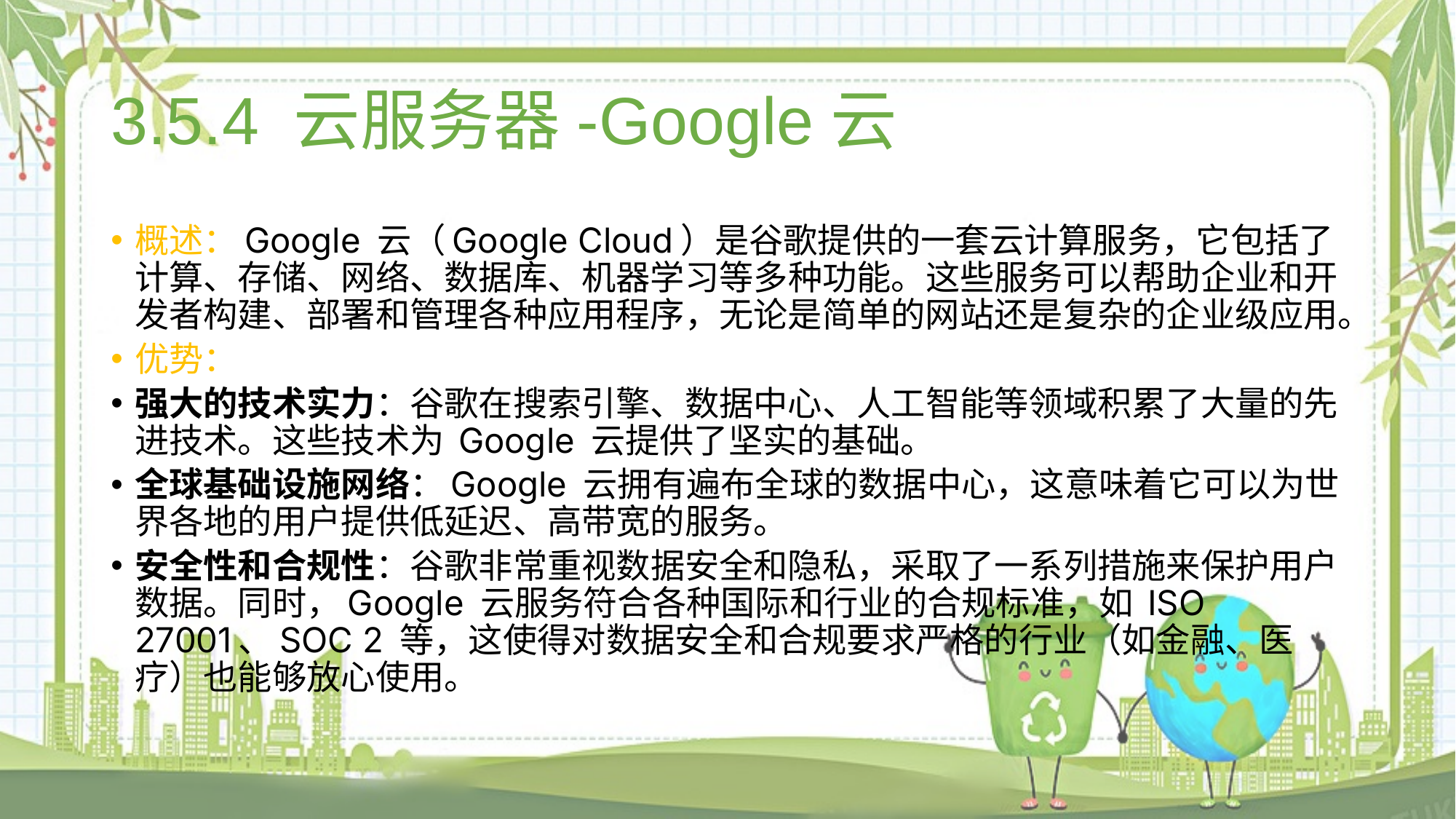

# 3.5.4 云服务器-Google云
概述：Google 云（Google Cloud）是谷歌提供的一套云计算服务，它包括了计算、存储、网络、数据库、机器学习等多种功能。这些服务可以帮助企业和开发者构建、部署和管理各种应用程序，无论是简单的网站还是复杂的企业级应用。
优势：
强大的技术实力：谷歌在搜索引擎、数据中心、人工智能等领域积累了大量的先进技术。这些技术为 Google 云提供了坚实的基础。
全球基础设施网络：Google 云拥有遍布全球的数据中心，这意味着它可以为世界各地的用户提供低延迟、高带宽的服务。
安全性和合规性：谷歌非常重视数据安全和隐私，采取了一系列措施来保护用户数据。同时，Google 云服务符合各种国际和行业的合规标准，如 ISO 27001、SOC 2 等，这使得对数据安全和合规要求严格的行业（如金融、医疗）也能够放心使用。